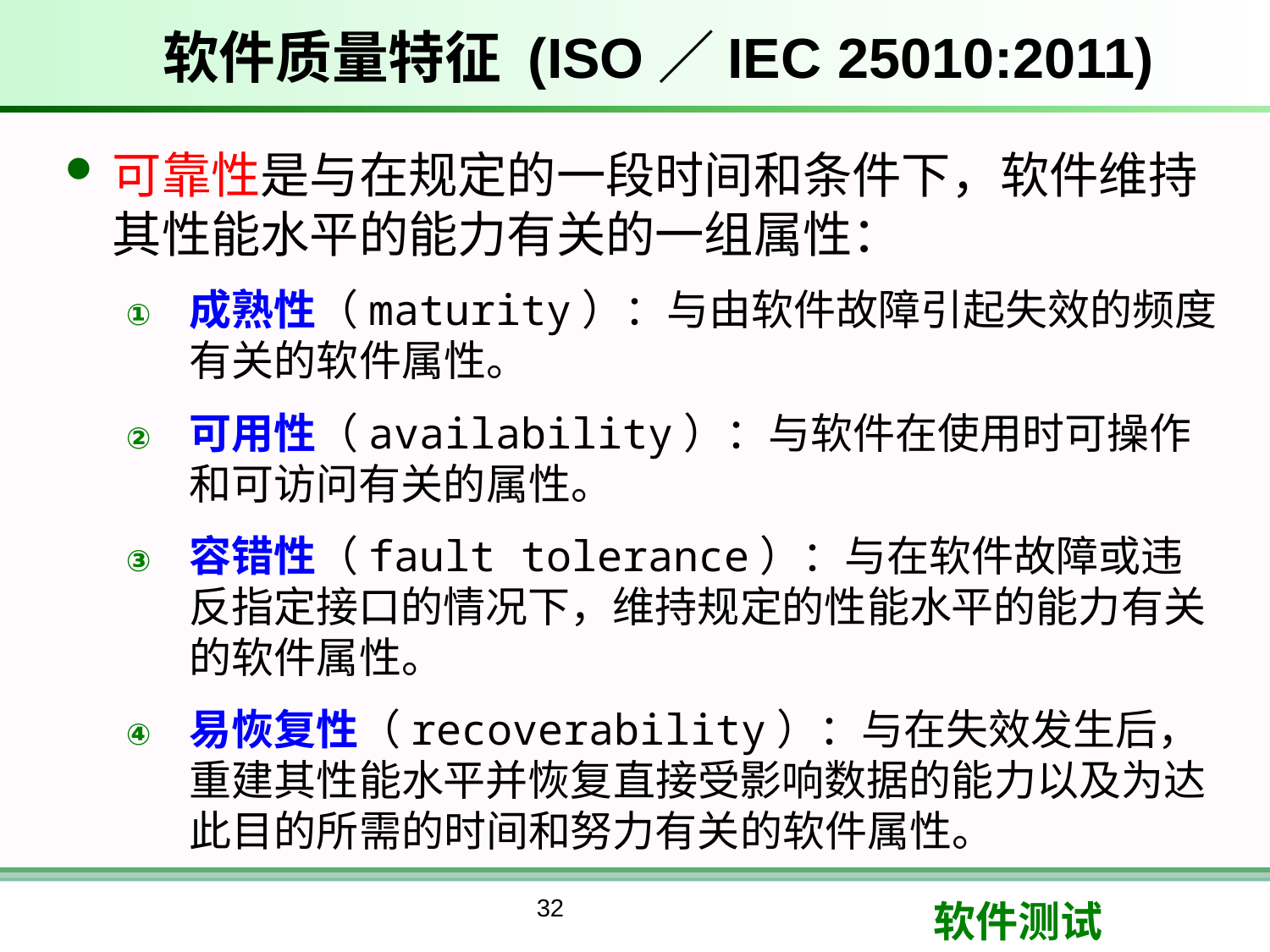

# 软件质量特征 (ISO／IEC 25010:2011)
可靠性是与在规定的一段时间和条件下，软件维持其性能水平的能力有关的一组属性：
成熟性（maturity）：与由软件故障引起失效的频度有关的软件属性。
可用性（availability）：与软件在使用时可操作和可访问有关的属性。
容错性（fault tolerance）：与在软件故障或违反指定接口的情况下，维持规定的性能水平的能力有关的软件属性。
易恢复性（recoverability）：与在失效发生后，重建其性能水平并恢复直接受影响数据的能力以及为达此目的所需的时间和努力有关的软件属性。

32